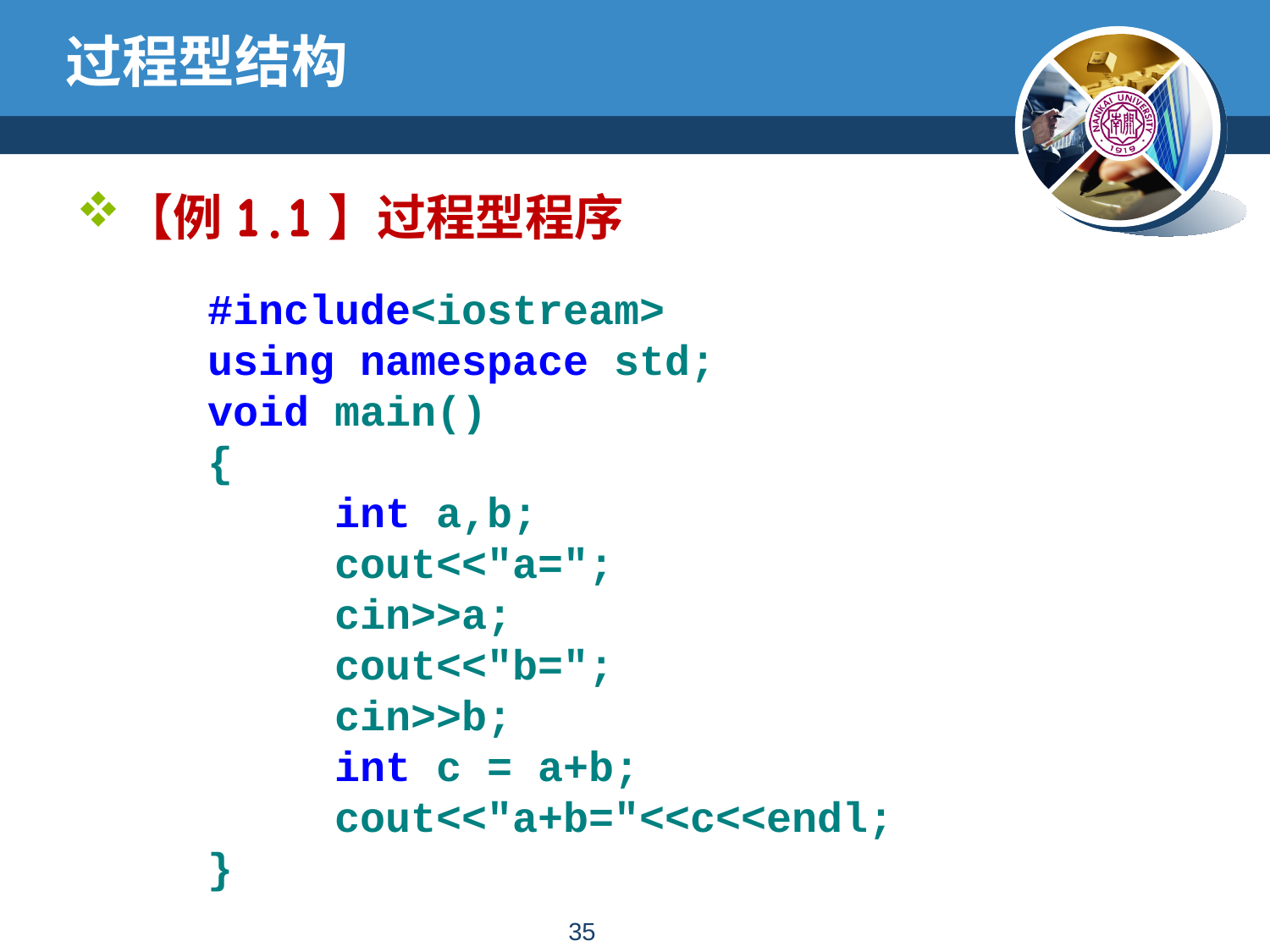

# 过程型结构
【例1.1】过程型程序
#include<iostream>
using namespace std;
void main()
{
	int a,b;
	cout<<"a=";
	cin>>a;
	cout<<"b=";
	cin>>b;
	int c = a+b;
	cout<<"a+b="<<c<<endl;
}
35